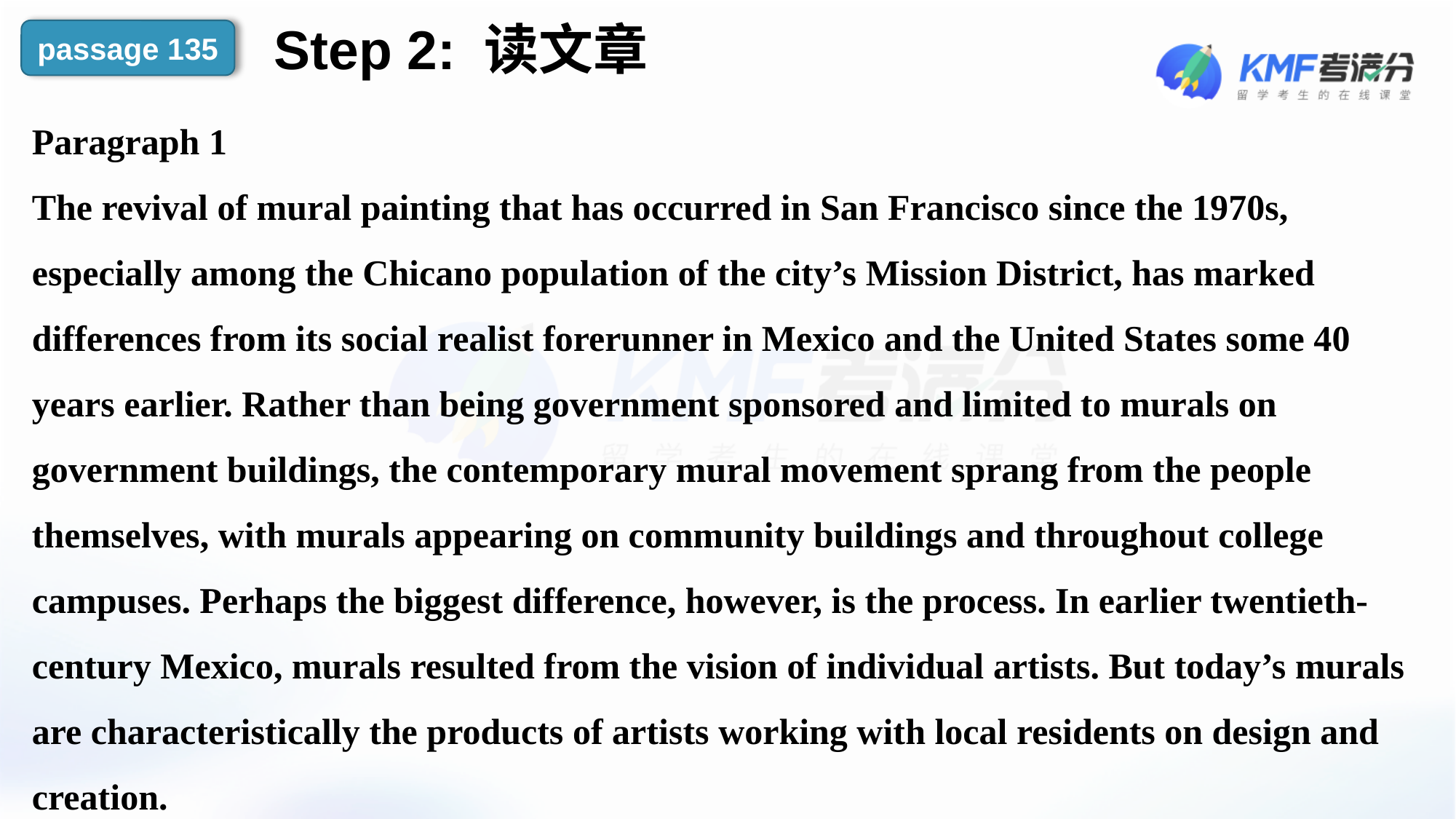

Step 2: 读文章
passage 135
Paragraph 1
The revival of mural painting that has occurred in San Francisco since the 1970s, especially among the Chicano population of the city’s Mission District, has marked differences from its social realist forerunner in Mexico and the United States some 40 years earlier. Rather than being government sponsored and limited to murals on government buildings, the contemporary mural movement sprang from the people themselves, with murals appearing on community buildings and throughout college campuses. Perhaps the biggest difference, however, is the process. In earlier twentieth-century Mexico, murals resulted from the vision of individual artists. But today’s murals are characteristically the products of artists working with local residents on design and creation.